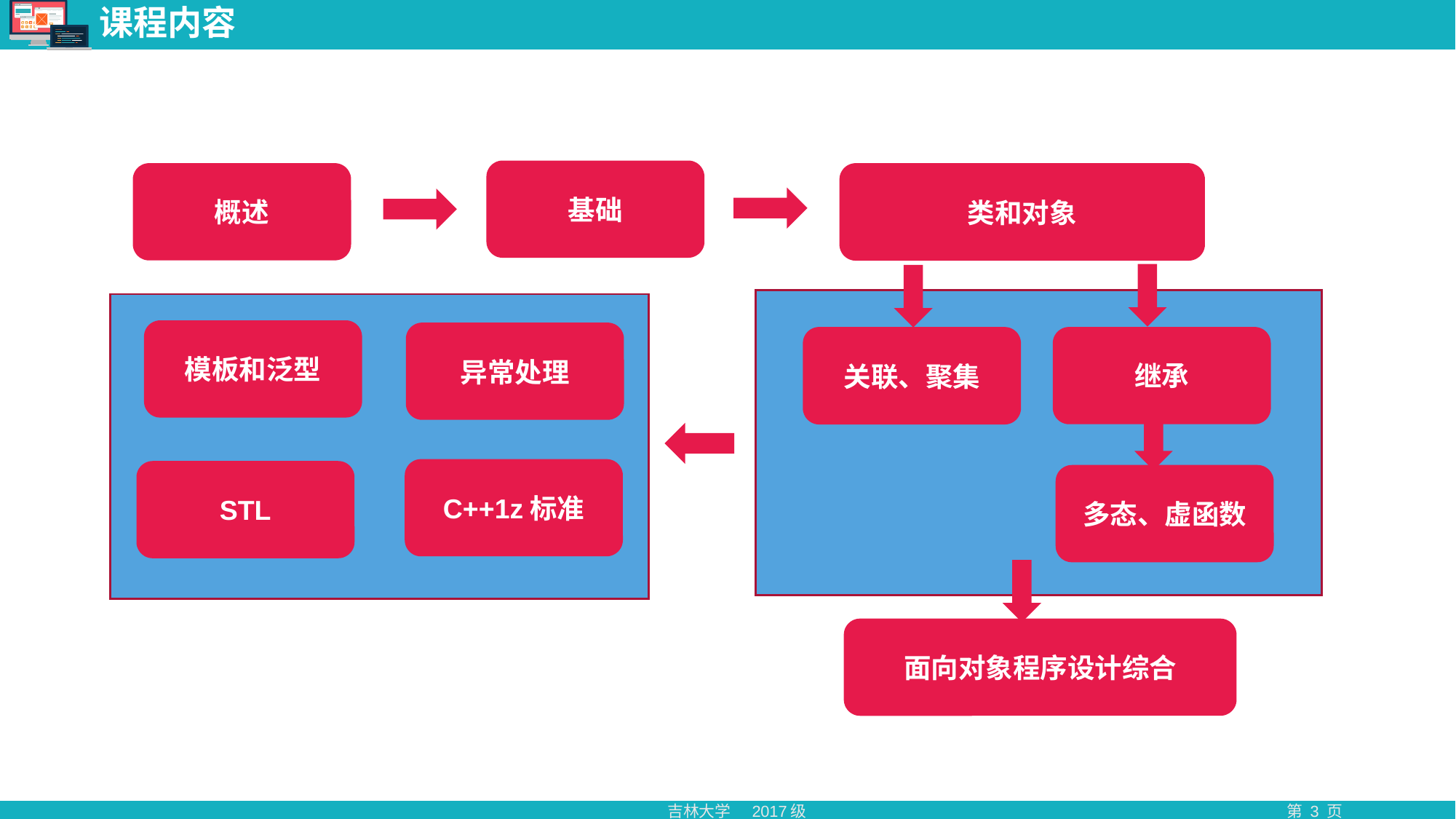

# 课程内容
基础
概述
类和对象

模板和泛型
异常处理
关联、聚集
继承

C++1z标准
STL
多态、虚函数

面向对象程序设计综合